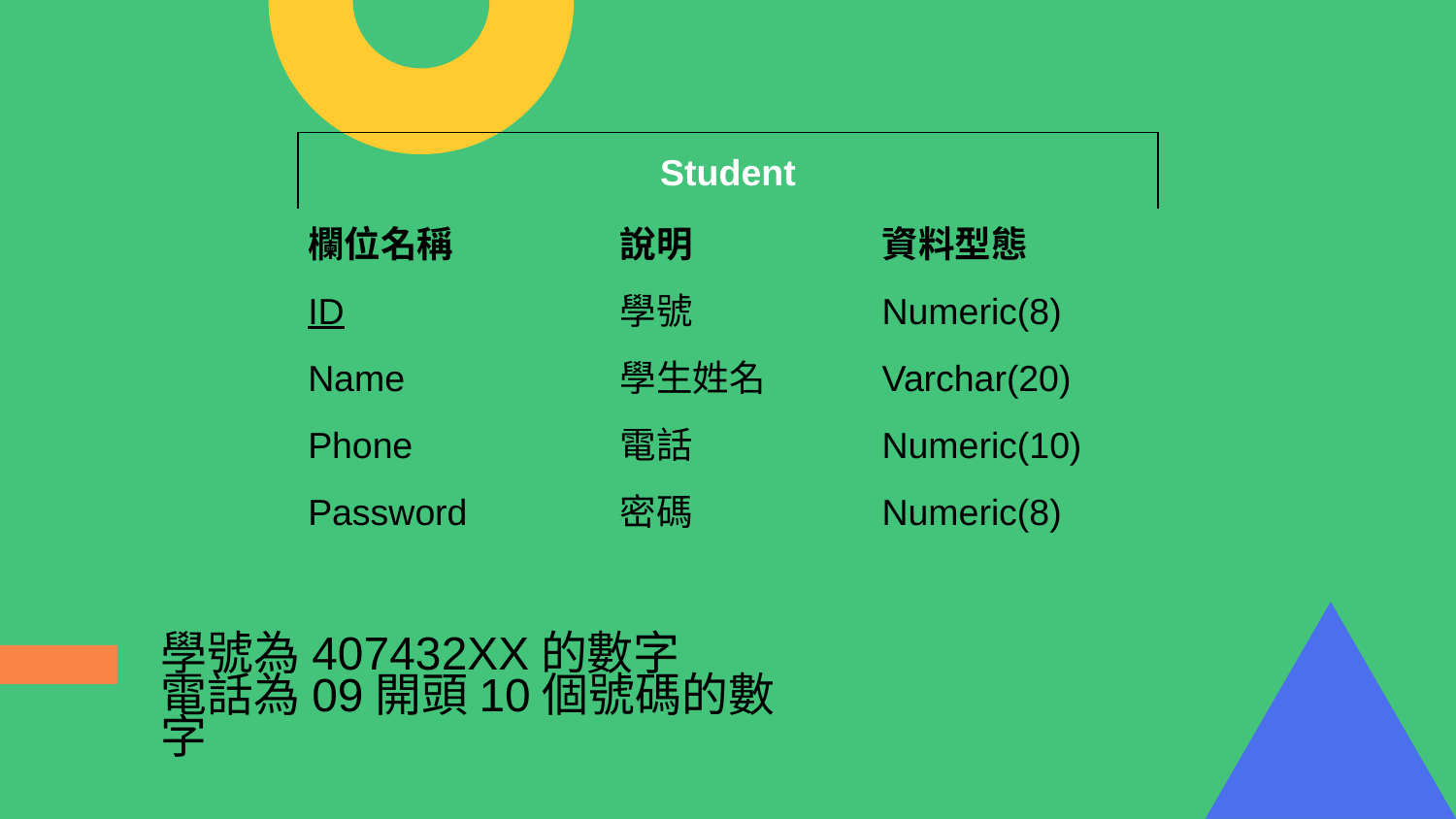

| Student |  |  |
| --- | --- | --- |
| 欄位名稱 | 說明 | 資料型態 |
| ID | 學號 | Numeric(8) |
| Name | 學生姓名 | Varchar(20) |
| Phone | 電話 | Numeric(10) |
| Password | 密碼 | Numeric(8) |

學號為407432XX的數字
電話為09開頭10個號碼的數字